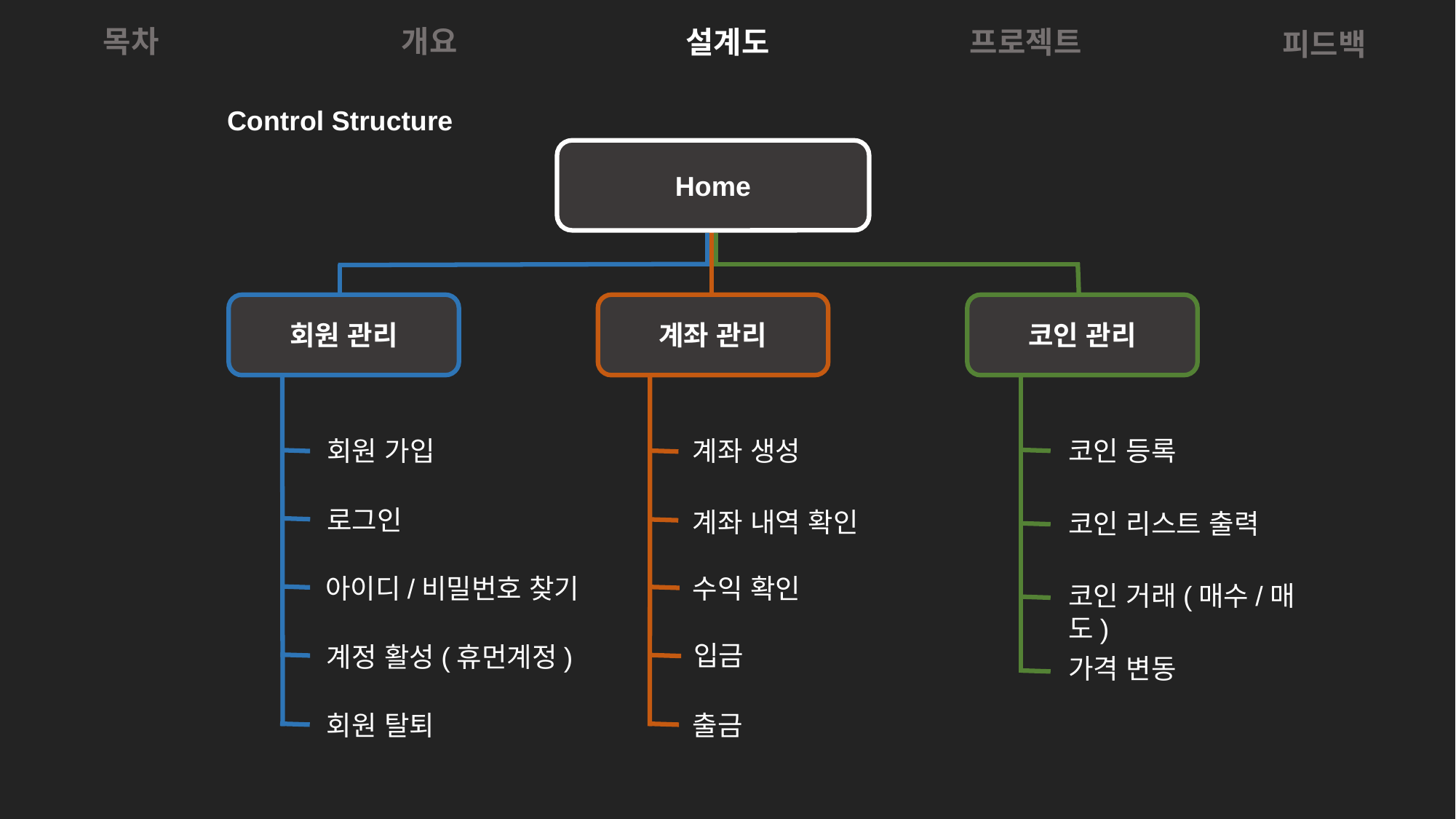

목차
개요
설계도
프로젝트
피드백
Control Structure
Home
회원 관리
계좌 관리
코인 관리
회원 가입
계좌 생성
코인 등록
로그인
계좌 내역 확인
코인 리스트 출력
아이디/비밀번호 찾기
수익 확인
코인 거래(매수/매도)
입금
계정 활성(휴먼계정)

가격 변동
회원 탈퇴
출금
R&R